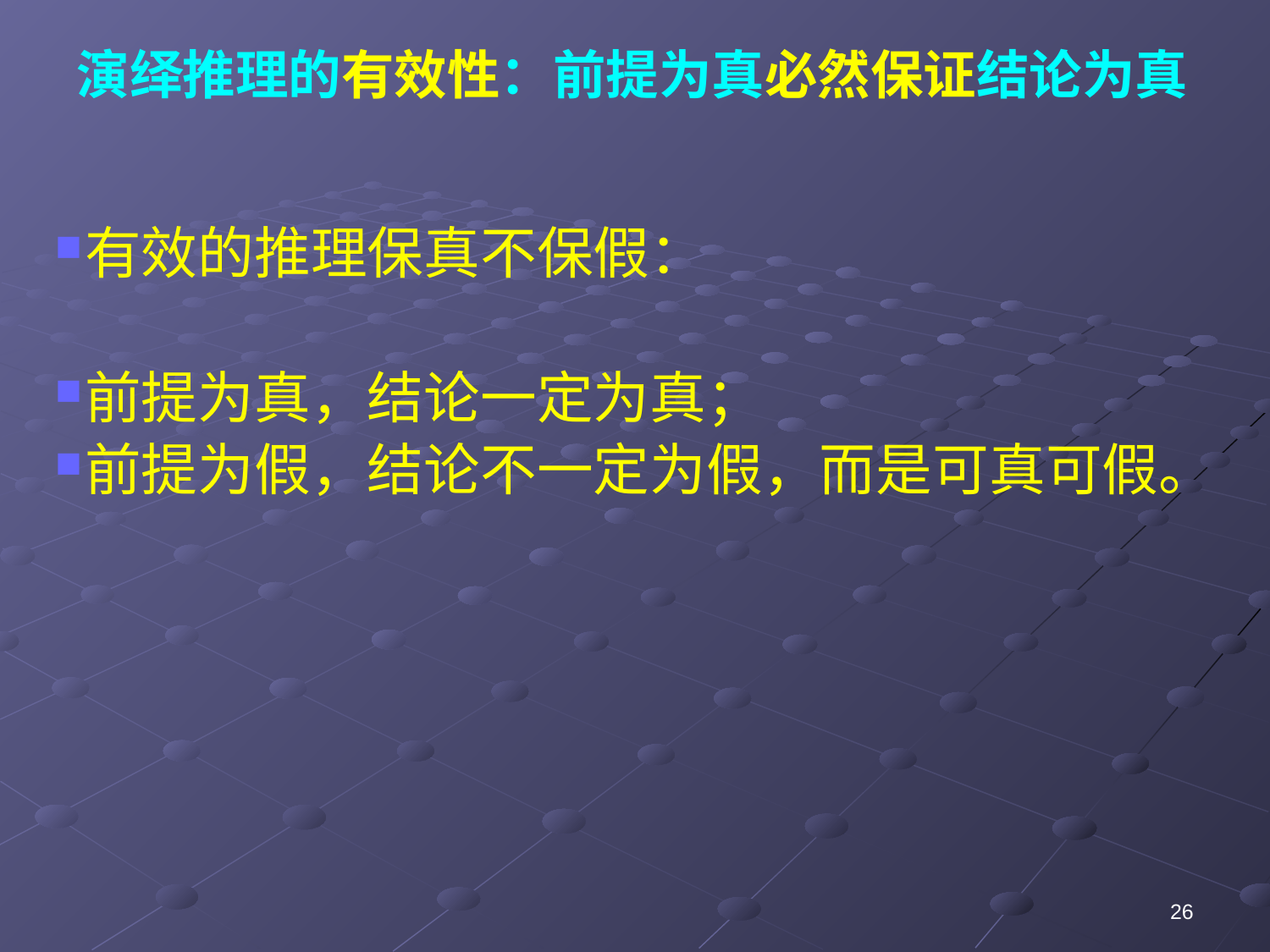

演绎推理的有效性：前提为真必然保证结论为真

有效的推理保真不保假：

前提为真，结论一定为真；
前提为假，结论不一定为假，而是可真可假。
26